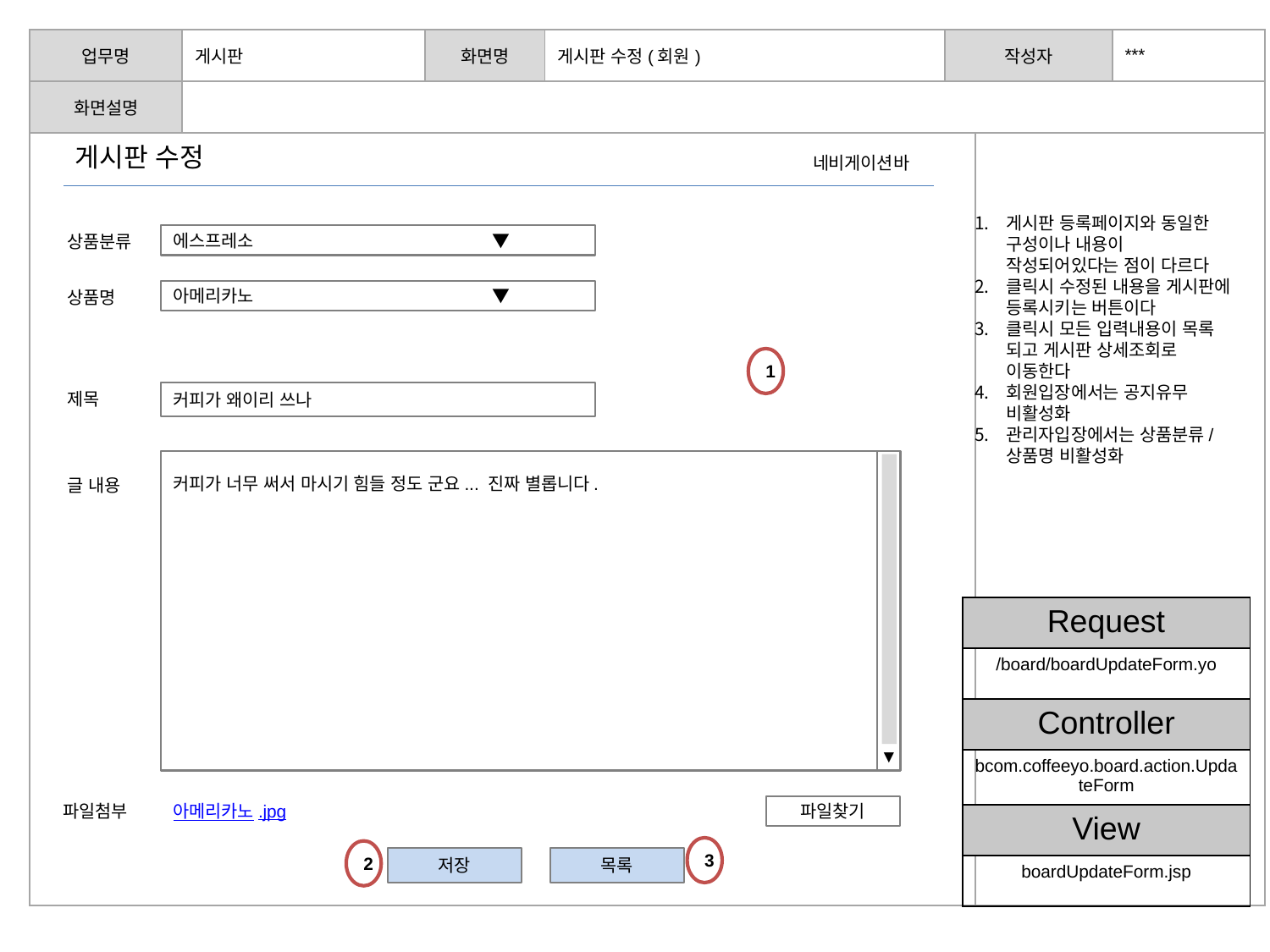

| 업무명 | 게시판 | 화면명 | 게시판 수정(회원) | 작성자 |  | \*\*\* |
| --- | --- | --- | --- | --- | --- | --- |
| 화면설명 |  |  |  |  |  |  |
|  |  |  |  |  |  |  |
게시판 수정
네비게이션바
게시판 등록페이지와 동일한 구성이나 내용이 작성되어있다는 점이 다르다
클릭시 수정된 내용을 게시판에 등록시키는 버튼이다
클릭시 모든 입력내용이 목록 되고 게시판 상세조회로 이동한다
회원입장에서는 공지유무 비활성화
관리자입장에서는 상품분류/상품명 비활성화
상품분류
에스프레소                                                 ▼
상품명
아메리카노                                                 ▼
1
제목
커피가 왜이리 쓰나
커피가 너무 써서 마시기 힘들 정도 군요... 진짜 별롭니다.

글 내용
| Request |
| --- |
| /board/boardUpdateForm.yo |
| Controller |
| bcom.coffeeyo.board.action.UpdateForm |
| View |
| boardUpdateForm.jsp |
▼
파일첨부
아메리카노.jpg
파일찾기
3
2
저장
목록